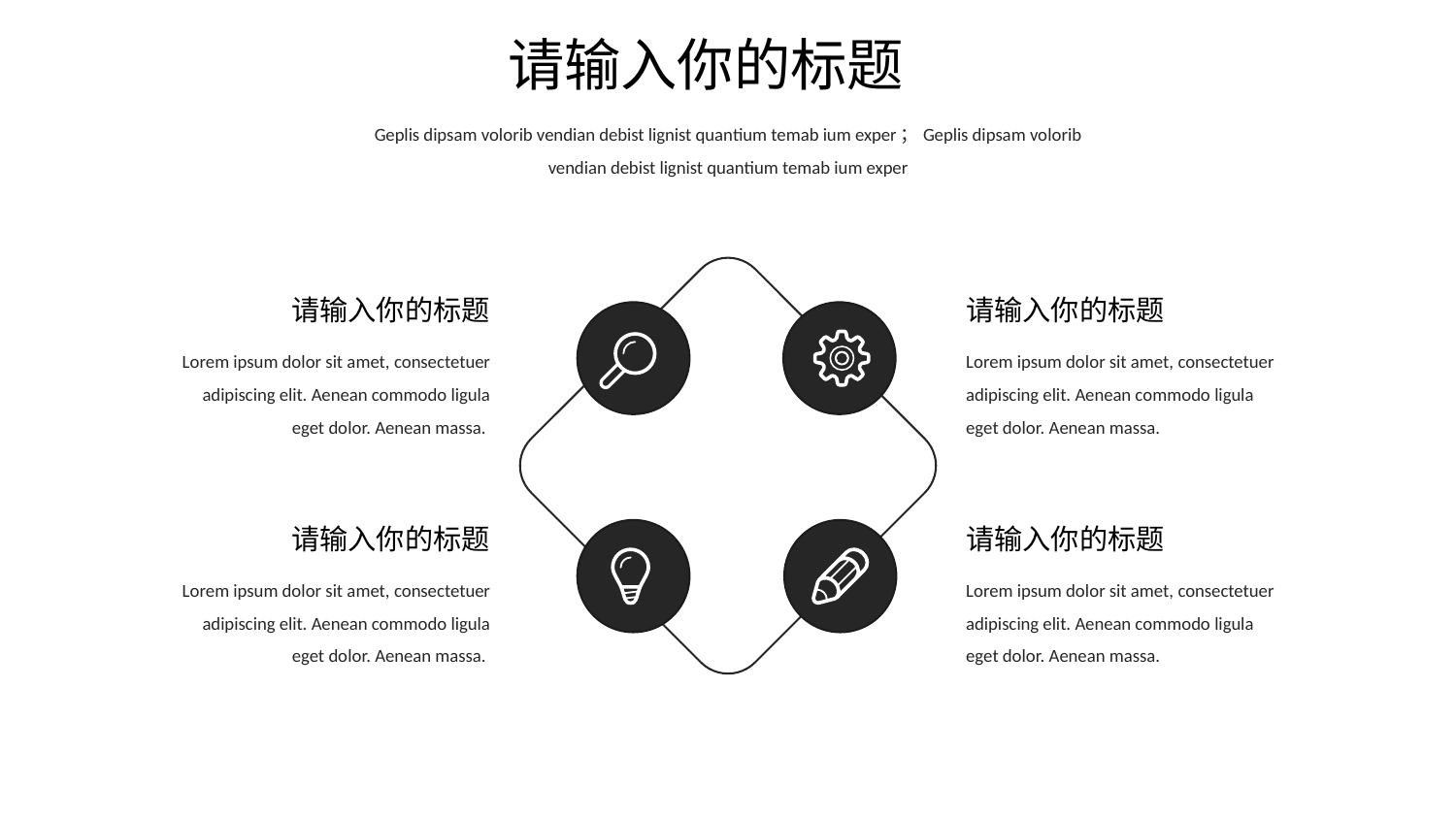

请输入你的标题
Geplis dipsam volorib vendian debist lignist quantium temab ium exper；Geplis dipsam volorib vendian debist lignist quantium temab ium exper
请输入你的标题
请输入你的标题

Lorem ipsum dolor sit amet, consectetuer adipiscing elit. Aenean commodo ligula eget dolor. Aenean massa.
Lorem ipsum dolor sit amet, consectetuer adipiscing elit. Aenean commodo ligula eget dolor. Aenean massa.

请输入你的标题
请输入你的标题

Lorem ipsum dolor sit amet, consectetuer adipiscing elit. Aenean commodo ligula eget dolor. Aenean massa.
Lorem ipsum dolor sit amet, consectetuer adipiscing elit. Aenean commodo ligula eget dolor. Aenean massa.